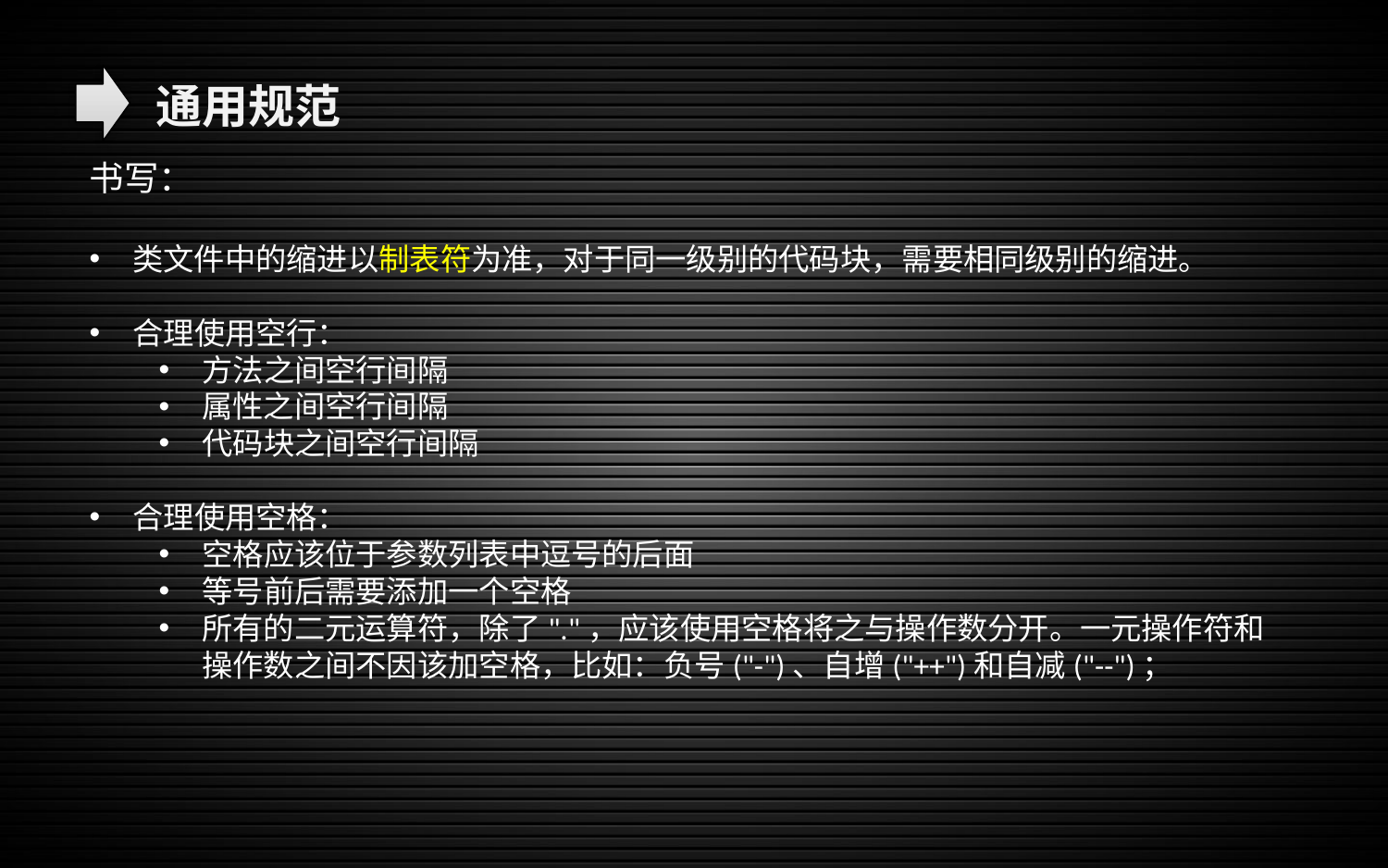

通用规范
书写：

类文件中的缩进以制表符为准，对于同一级别的代码块，需要相同级别的缩进。

合理使用空行：
方法之间空行间隔
属性之间空行间隔
代码块之间空行间隔

合理使用空格：
空格应该位于参数列表中逗号的后面
等号前后需要添加一个空格
所有的二元运算符，除了"."，应该使用空格将之与操作数分开。一元操作符和操作数之间不因该加空格，比如：负号("-")、自增("++")和自减("--")；